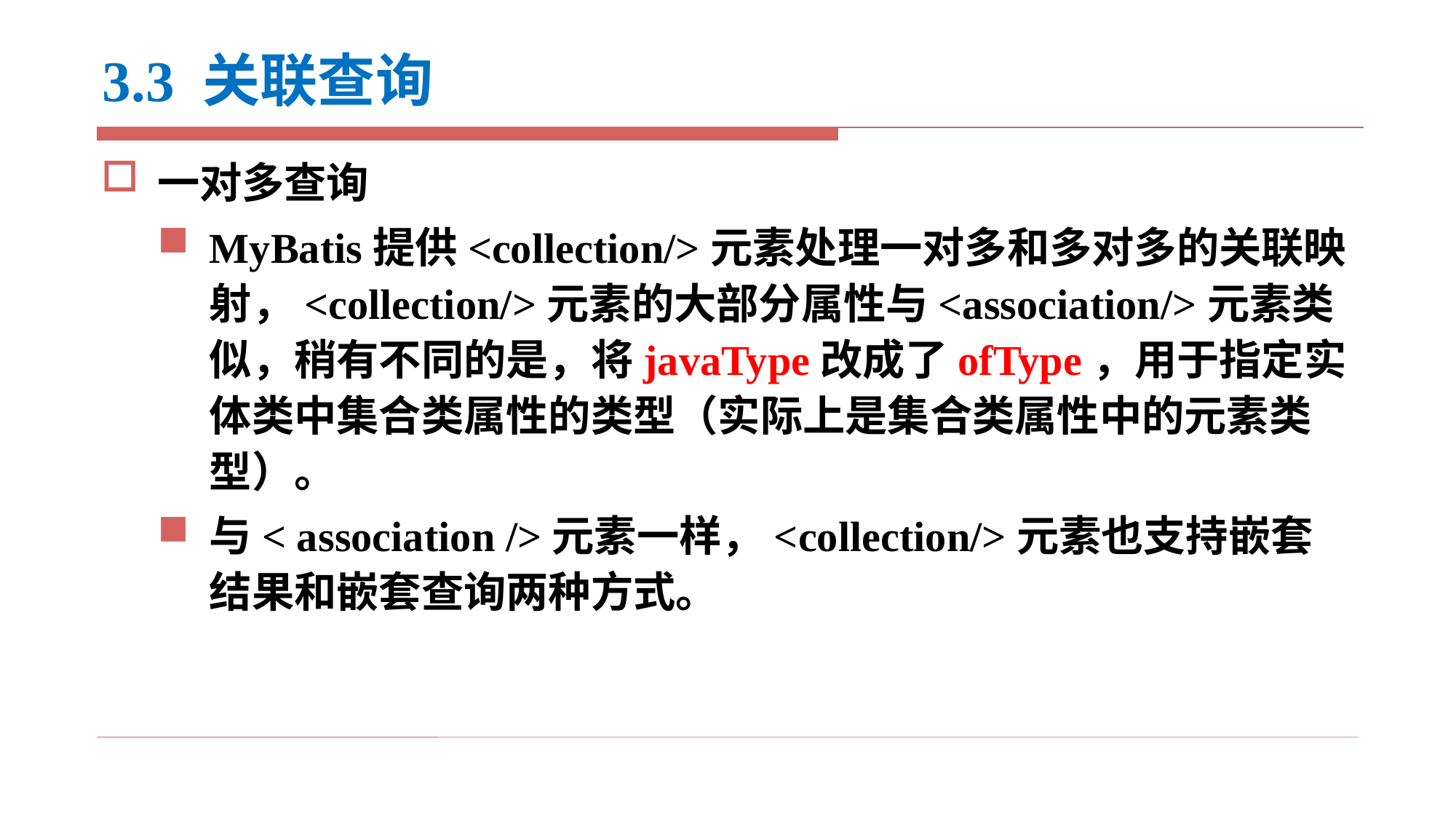

# 3.3 关联查询
一对多查询
MyBatis提供<collection/>元素处理一对多和多对多的关联映射，<collection/>元素的大部分属性与<association/>元素类似，稍有不同的是，将javaType改成了ofType，用于指定实体类中集合类属性的类型（实际上是集合类属性中的元素类型）。
与< association />元素一样，<collection/>元素也支持嵌套结果和嵌套查询两种方式。
42